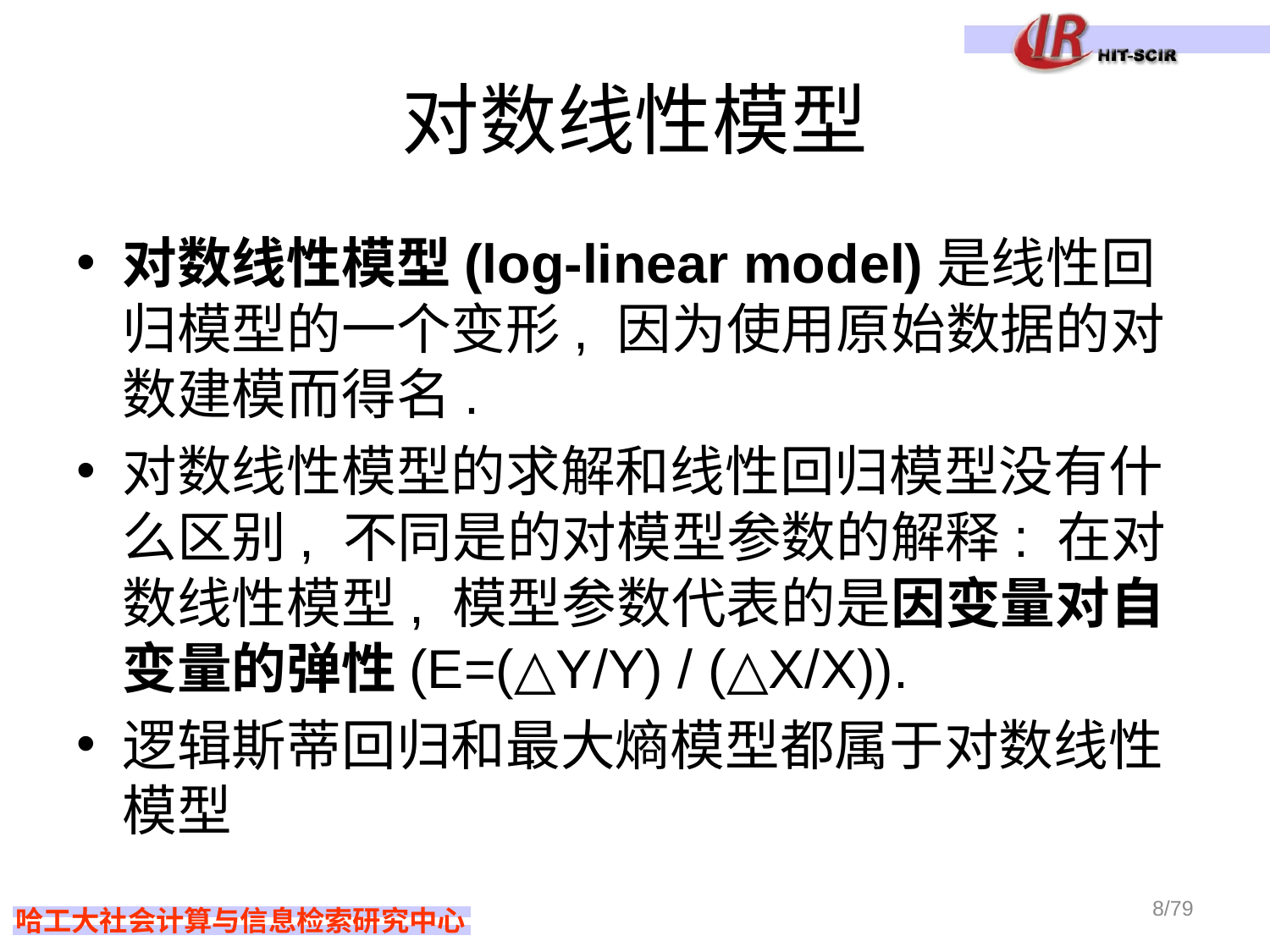

# 对数线性模型
对数线性模型(log-linear model)是线性回归模型的一个变形, 因为使用原始数据的对数建模而得名.
对数线性模型的求解和线性回归模型没有什么区别, 不同是的对模型参数的解释: 在对数线性模型, 模型参数代表的是因变量对自变量的弹性(E=(△Y/Y) / (△X/X)).
逻辑斯蒂回归和最大熵模型都属于对数线性模型
8/79